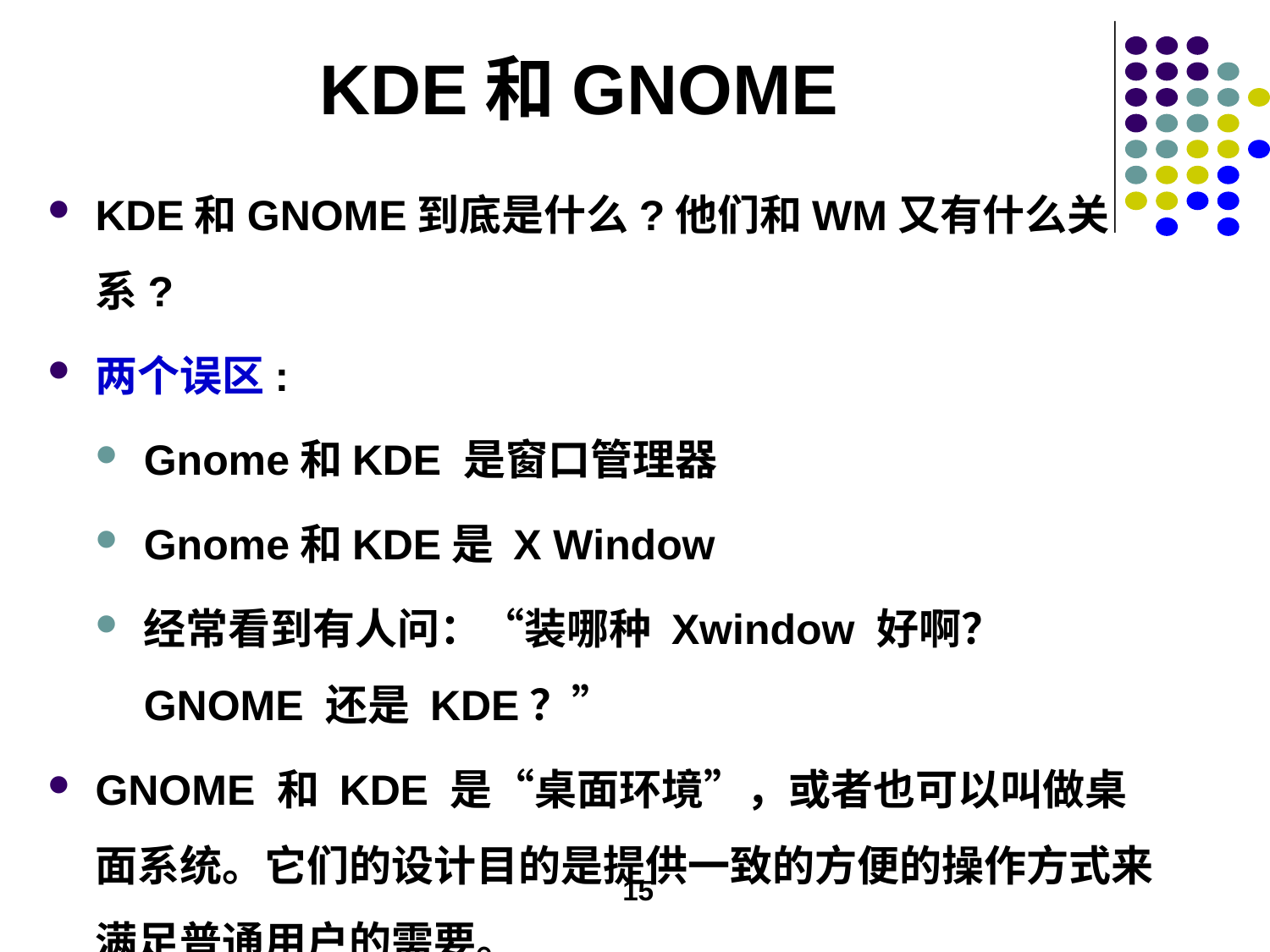

# KDE和GNOME
KDE和GNOME到底是什么?他们和WM又有什么关系?
两个误区:
Gnome和KDE 是窗口管理器
Gnome和KDE是 X Window
经常看到有人问：“装哪种 Xwindow 好啊？GNOME 还是 KDE？”
GNOME 和 KDE 是“桌面环境”，或者也可以叫做桌面系统。它们的设计目的是提供一致的方便的操作方式来满足普通用户的需要。

15